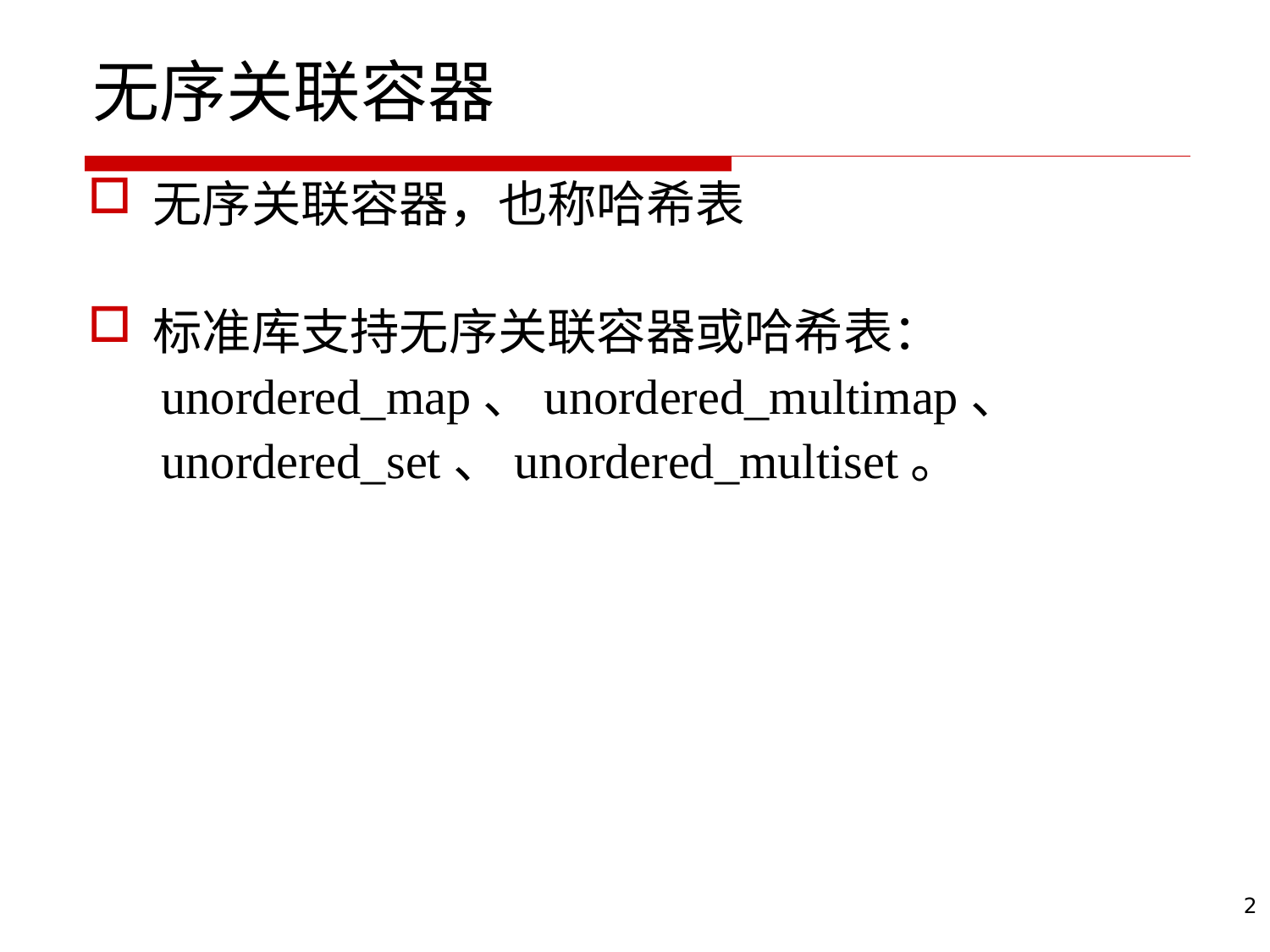

# 无序关联容器
无序关联容器，也称哈希表

标准库支持无序关联容器或哈希表：
      unordered_map、unordered_multimap、
      unordered_set、unordered_multiset。

2